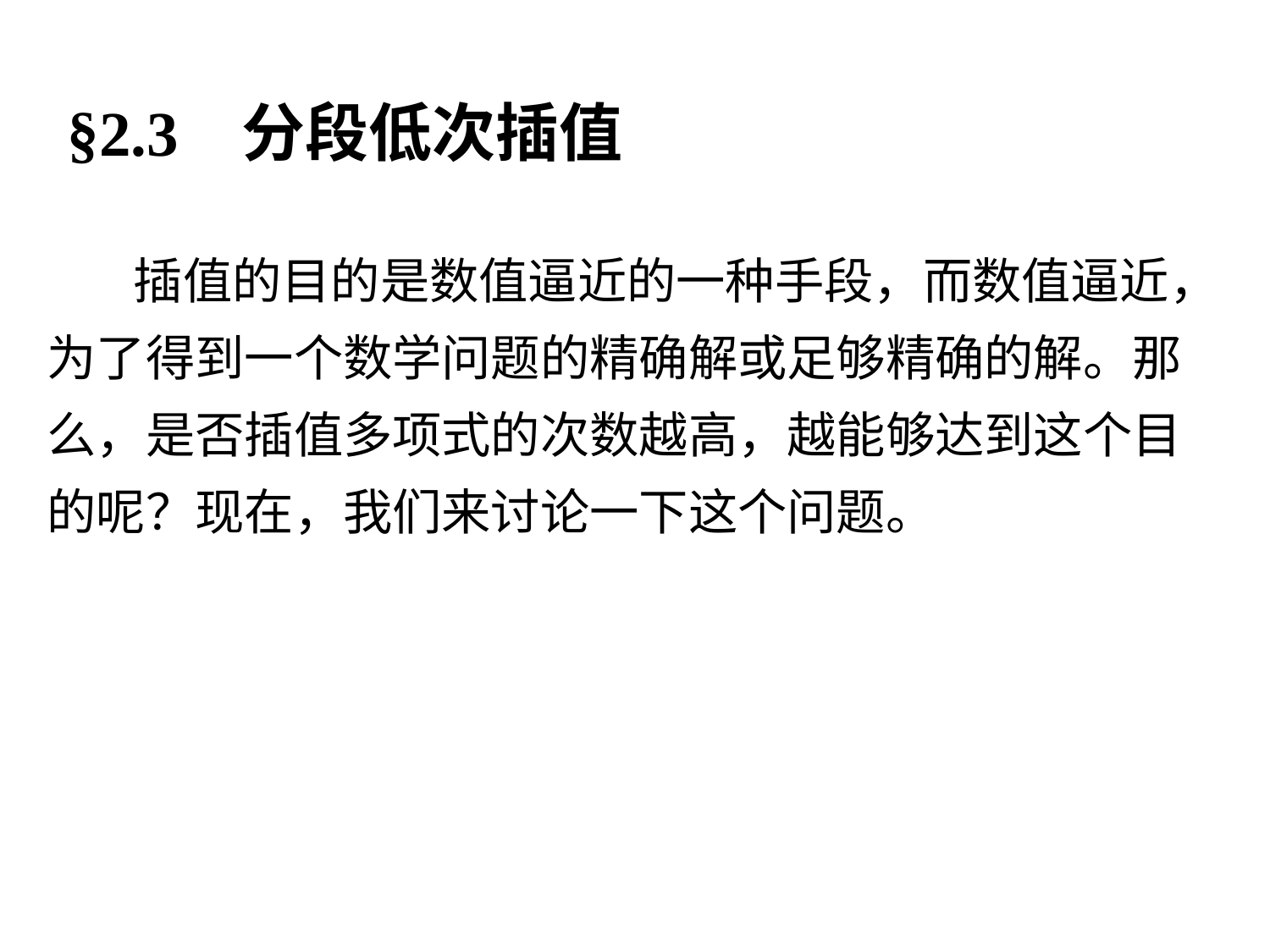

§2.3   分段低次插值
        插值的目的是数值逼近的一种手段，而数值逼近，为了得到一个数学问题的精确解或足够精确的解。那么，是否插值多项式的次数越高，越能够达到这个目的呢？现在，我们来讨论一下这个问题。